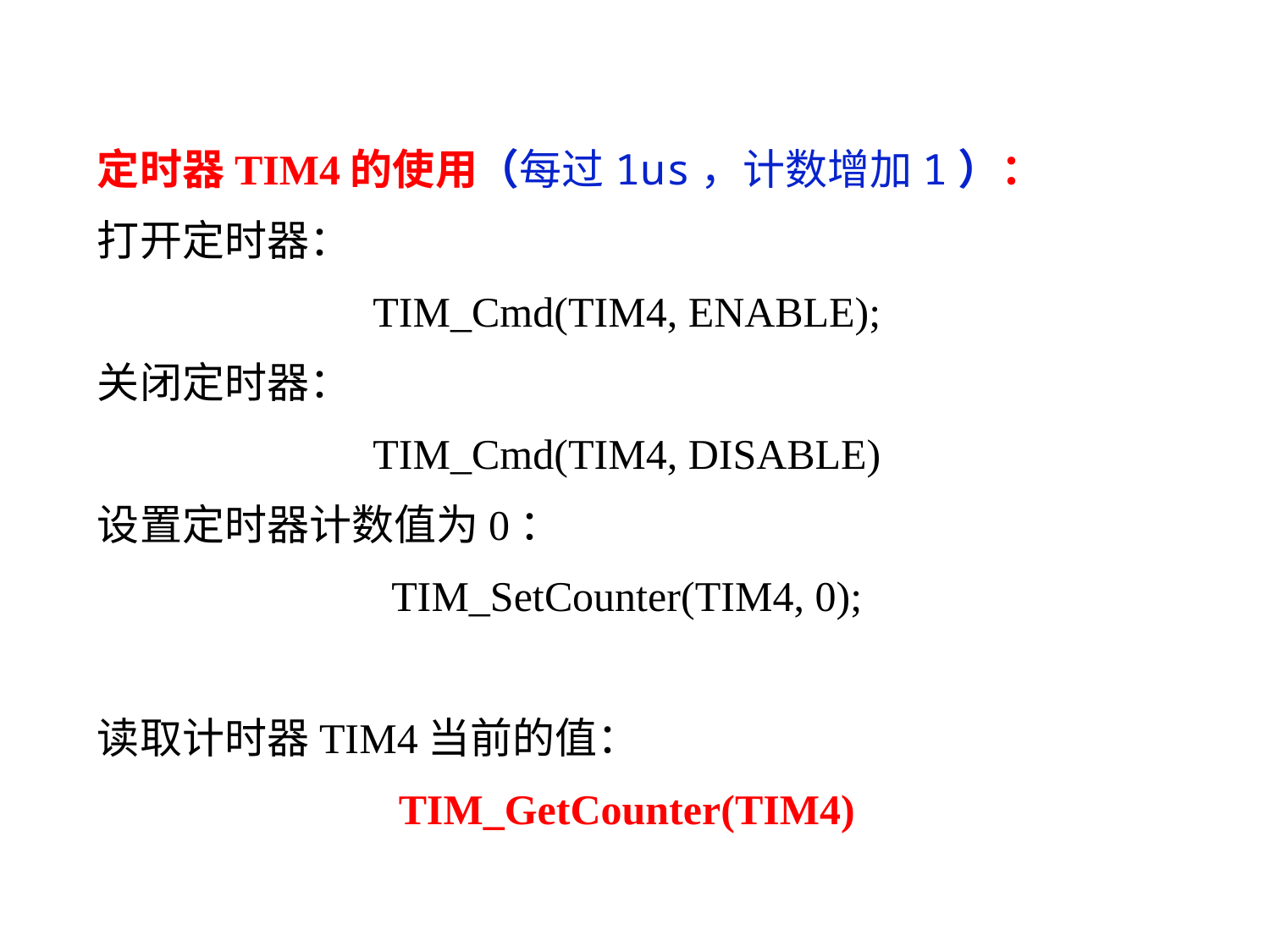

定时器TIM4的使用（每过1us，计数增加1）：
打开定时器：
TIM_Cmd(TIM4, ENABLE);
关闭定时器：
TIM_Cmd(TIM4, DISABLE)
设置定时器计数值为0：
TIM_SetCounter(TIM4, 0);

读取计时器TIM4当前的值：
TIM_GetCounter(TIM4)